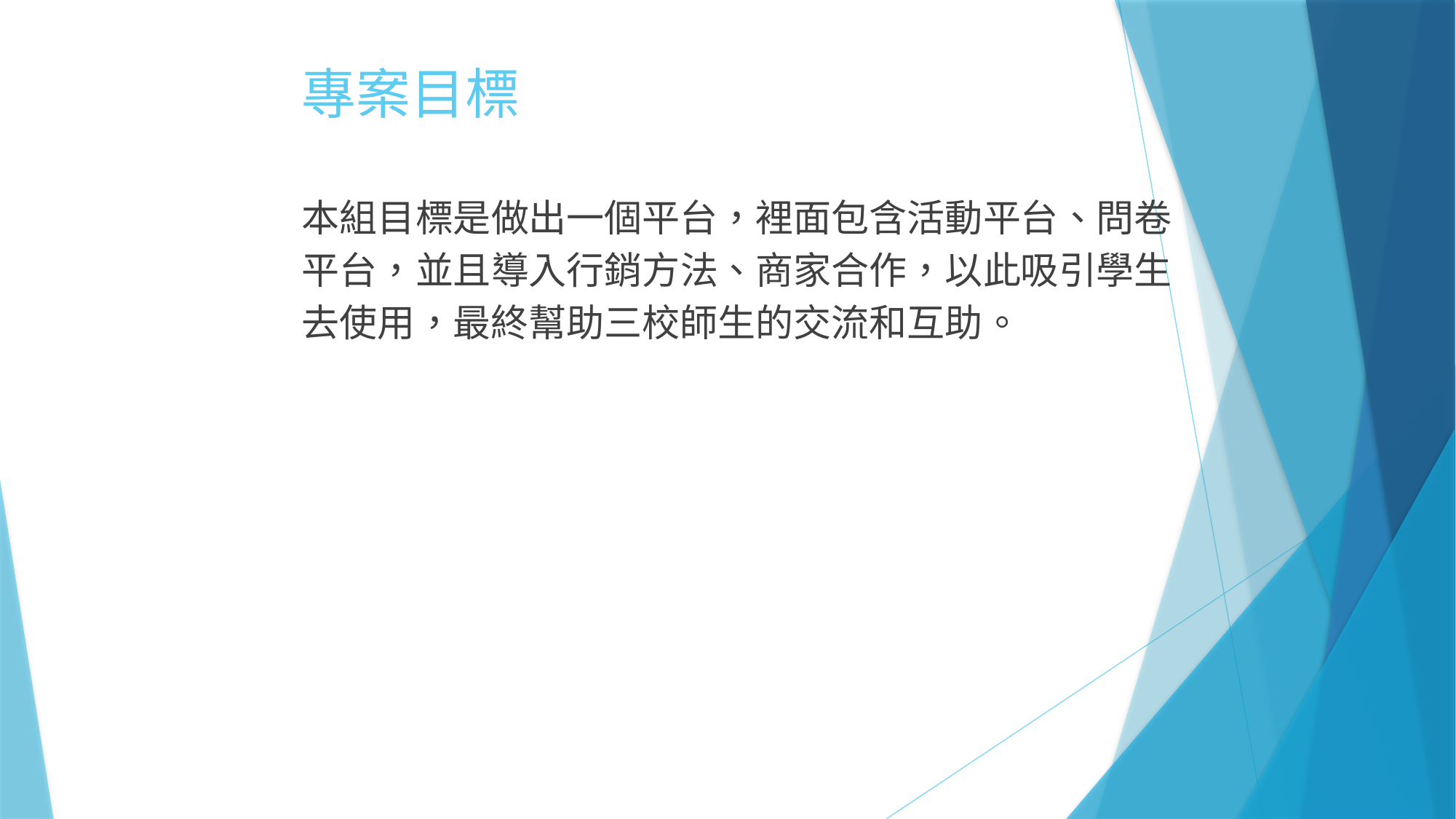

# 專案目標

本組目標是做出一個平台，裡面包含活動平台、問卷平台，並且導入行銷方法、商家合作，以此吸引學生去使用，最終幫助三校師生的交流和互助。